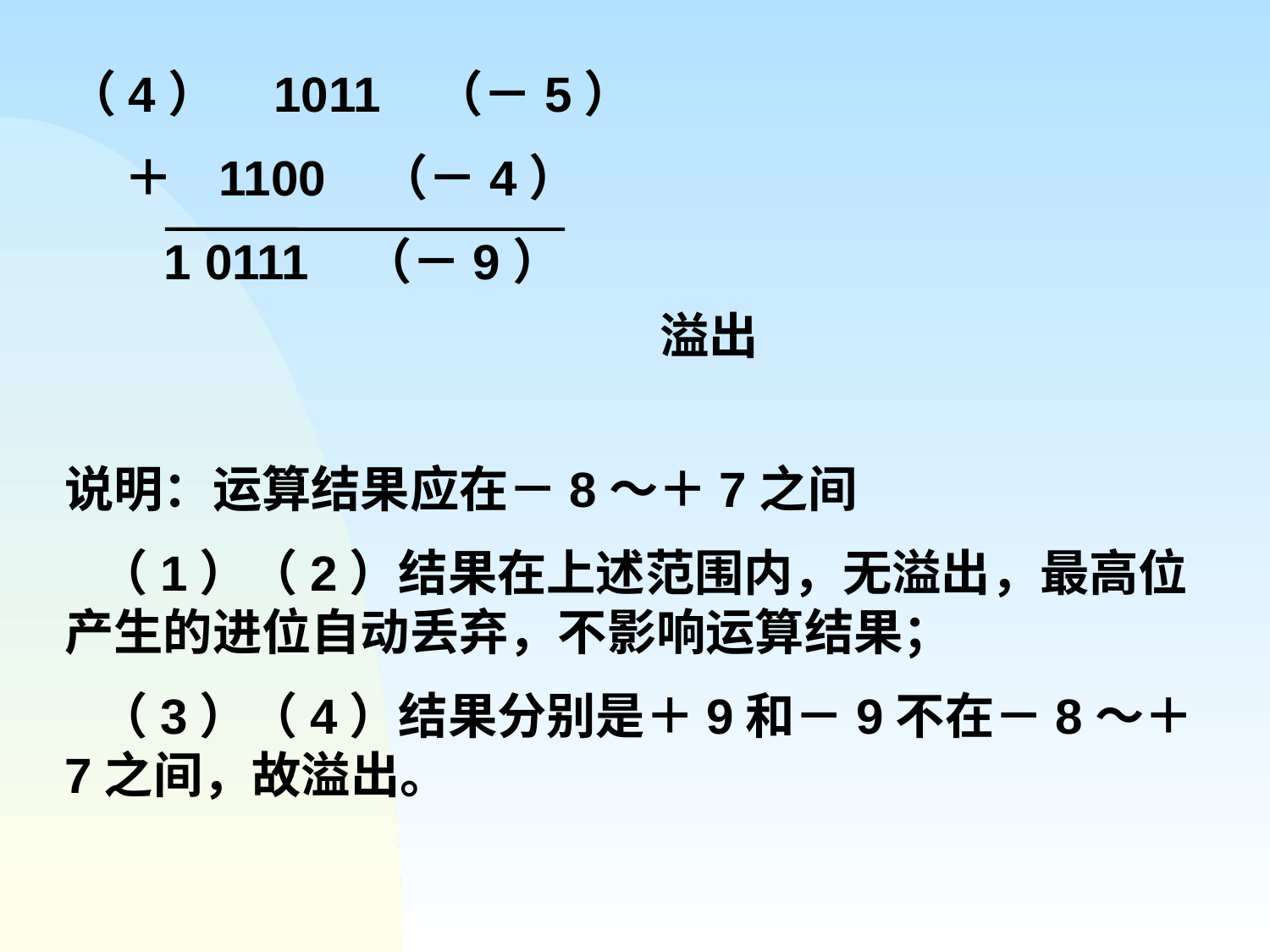

（4）    1011   （－5）
    ＋   1100   （－4）
       1 0111   （－9）

溢出
说明：运算结果应在－8～＋7之间
  （1）（2）结果在上述范围内，无溢出，最高位产生的进位自动丢弃，不影响运算结果；
  （3）（4）结果分别是＋9和－9不在－8～＋7之间，故溢出。
58